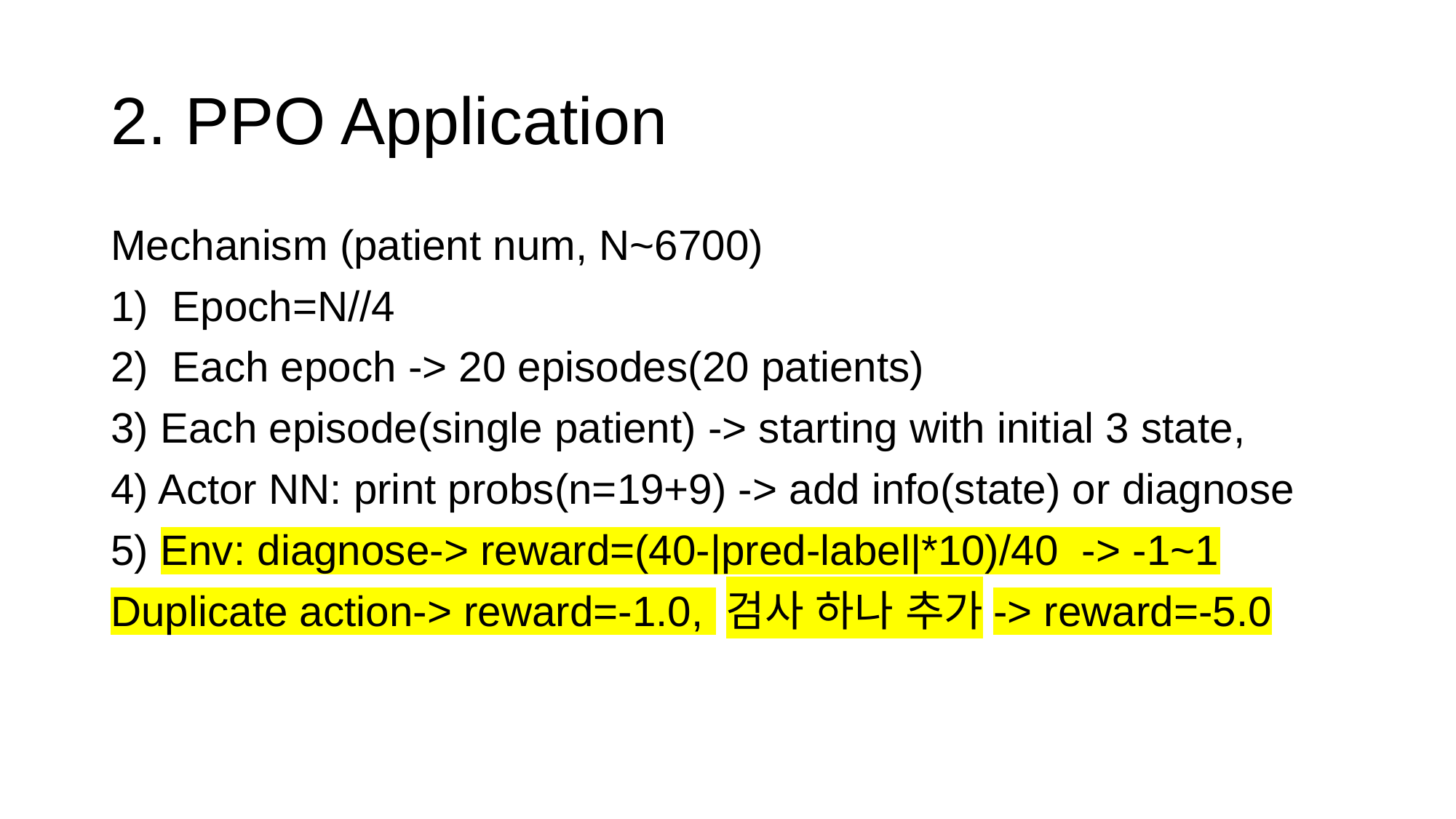

# 2. PPO Application
Mechanism (patient num, N~6700)
Epoch=N//4
Each epoch -> 20 episodes(20 patients)
3) Each episode(single patient) -> starting with initial 3 state,
4) Actor NN: print probs(n=19+9) -> add info(state) or diagnose
5) Env: diagnose-> reward=(40-|pred-label|*10)/40  -> -1~1
Duplicate action-> reward=-1.0, 검사 하나 추가-> reward=-5.0